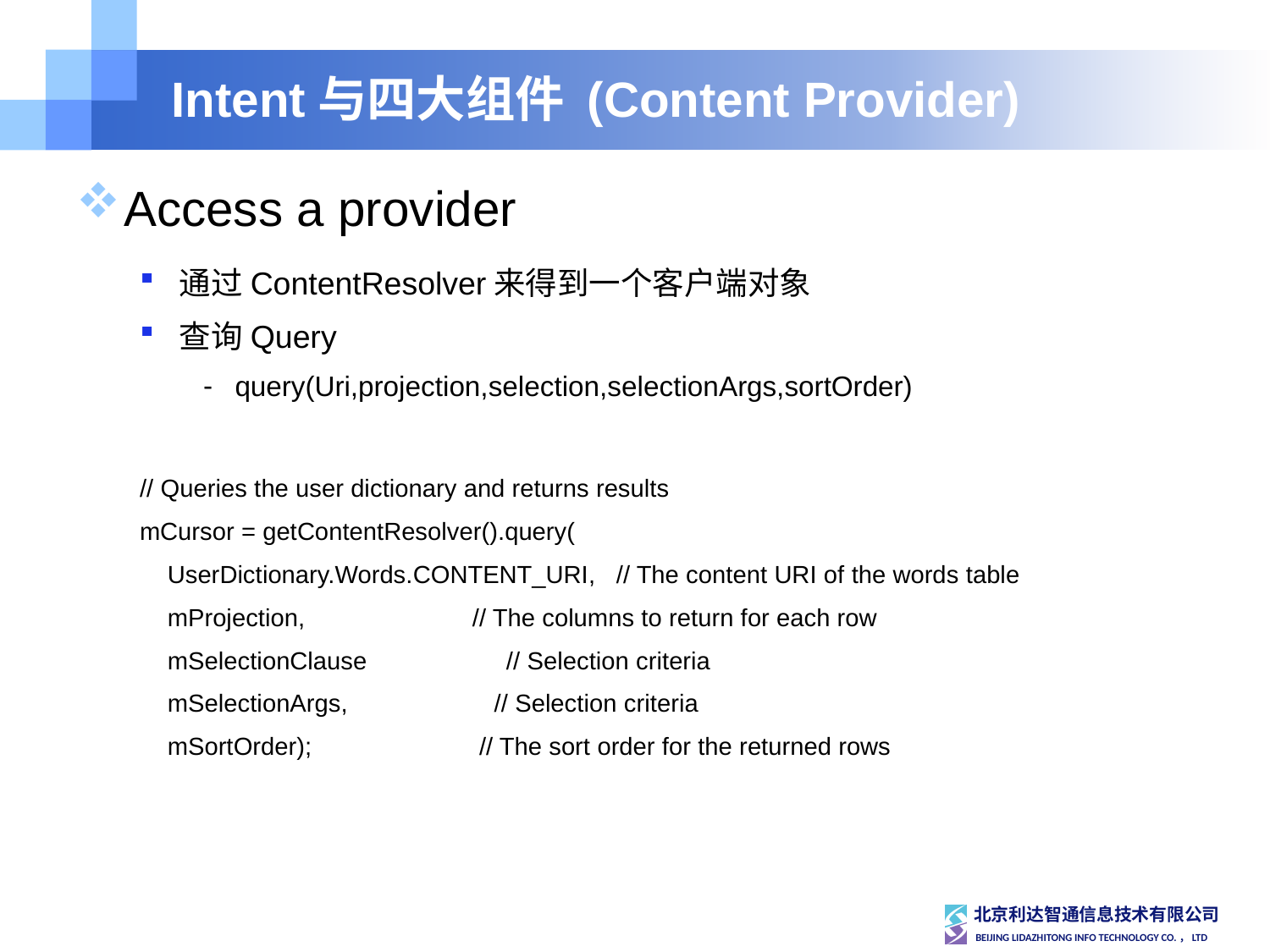

# Intent与四大组件 (Content Provider)
Access a provider
通过ContentResolver来得到一个客户端对象
查询Query
query(Uri,projection,selection,selectionArgs,sortOrder)

// Queries the user dictionary and returns results
mCursor = getContentResolver().query(
    UserDictionary.Words.CONTENT_URI,   // The content URI of the words table
    mProjection,                        // The columns to return for each row
    mSelectionClause                    // Selection criteria
    mSelectionArgs,                     // Selection criteria
    mSortOrder);                        // The sort order for the returned rows